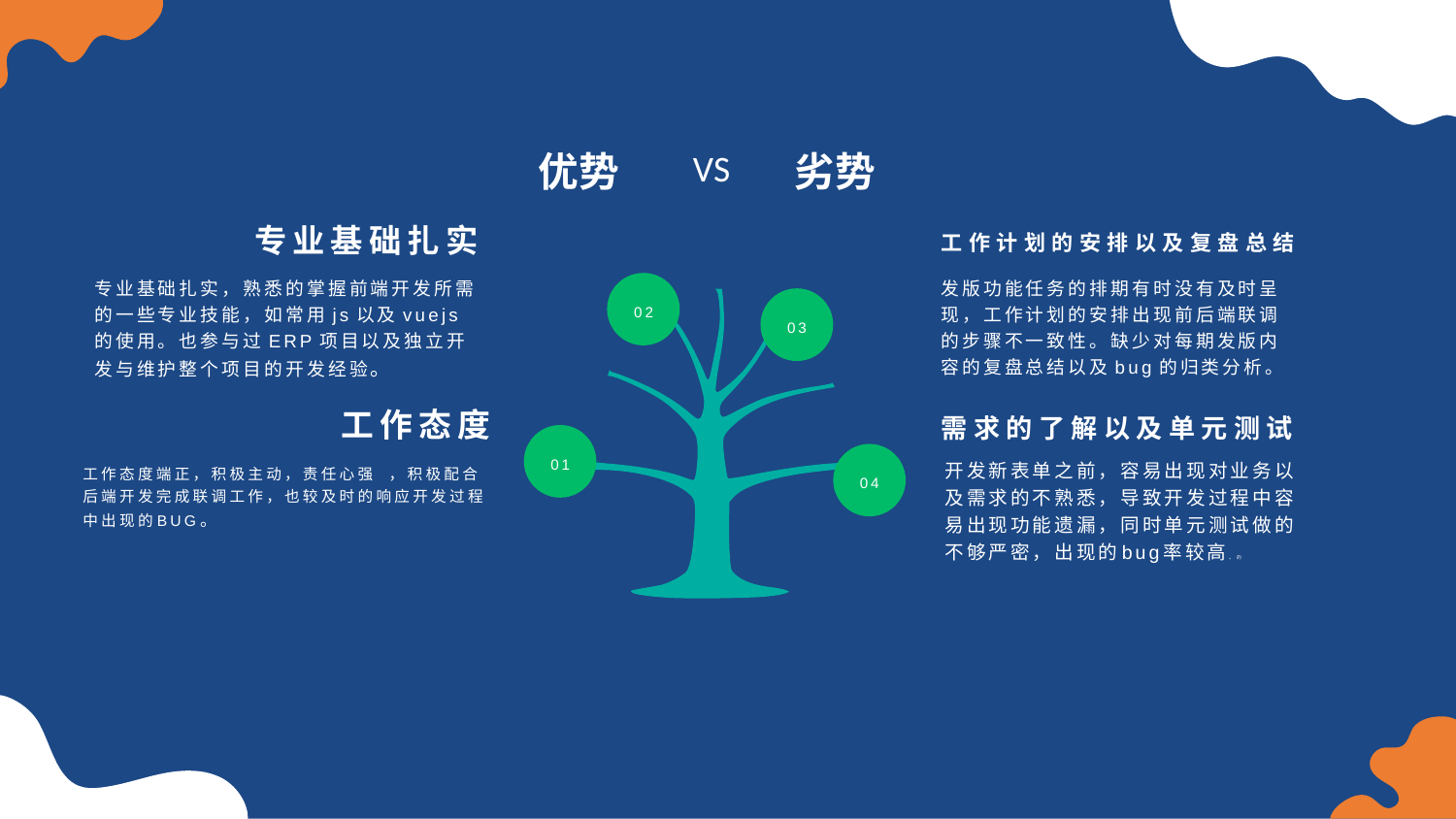

优势
  VS
劣势
工作计划的安排以及复盘总结
专业基础扎实

02
专业基础扎实，熟悉的掌握前端开发所需的一些专业技能，如常用js以及vuejs的使用。也参与过ERP项目以及独立开发与维护整个项目的开发经验。
发版功能任务的排期有时没有及时呈现，工作计划的安排出现前后端联调的步骤不一致性。缺少对每期发版内容的复盘总结以及bug的归类分析。
03

工作态度
需求的了解以及单元测试
01
04
开发新表单之前，容易出现对业务以及需求的不熟悉，导致开发过程中容易出现功能遗漏，同时单元测试做的不够严密，出现的bug率较高。的
工作态度端正，积极主动，责任心强  ，积极配合后端开发完成联调工作，也较及时的响应开发过程中出现的BUG。